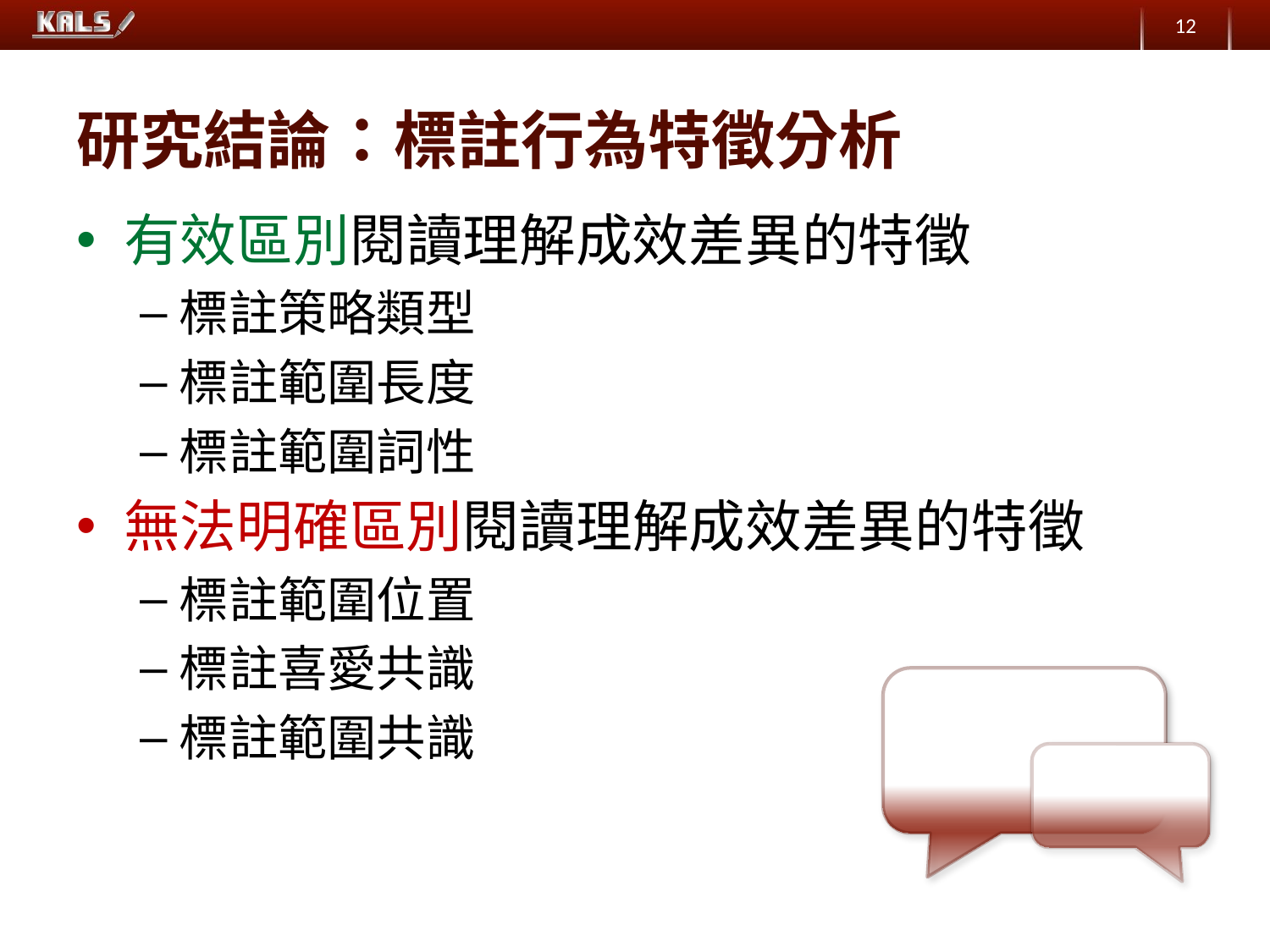

12
# 研究結論：標註行為特徵分析
有效區別閱讀理解成效差異的特徵
標註策略類型
標註範圍長度
標註範圍詞性
無法明確區別閱讀理解成效差異的特徵
標註範圍位置
標註喜愛共識
標註範圍共識